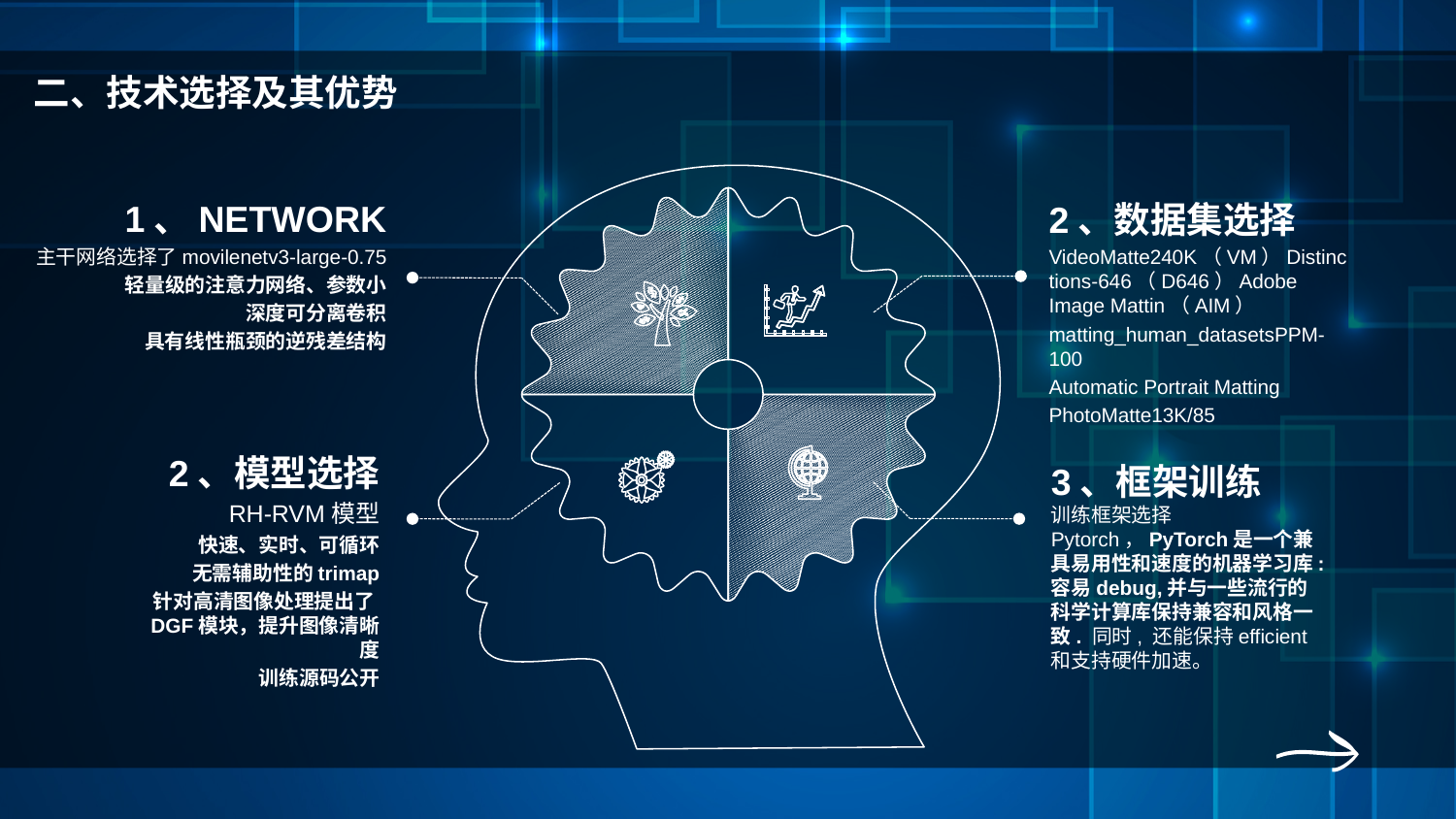

二、技术选择及其优势

1、NETWORK
主干网络选择了movilenetv3-large-0.75
轻量级的注意力网络、参数小
深度可分离卷积
具有线性瓶颈的逆残差结构
2、数据集选择
VideoMatte240K（VM）Distinctions-646（D646）Adobe Image Mattin（AIM）
matting_human_datasetsPPM-100
Automatic Portrait Matting
PhotoMatte13K/85

2、模型选择
 RH-RVM模型
快速、实时、可循环
无需辅助性的trimap
针对高清图像处理提出了DGF模块，提升图像清晰度
训练源码公开
3、框架训练
训练框架选择Pytorch，PyTorch是一个兼具易用性和速度的机器学习库: 容易debug,并与一些流行的科学计算库保持兼容和风格一致. 同时, 还能保持efficient和支持硬件加速。